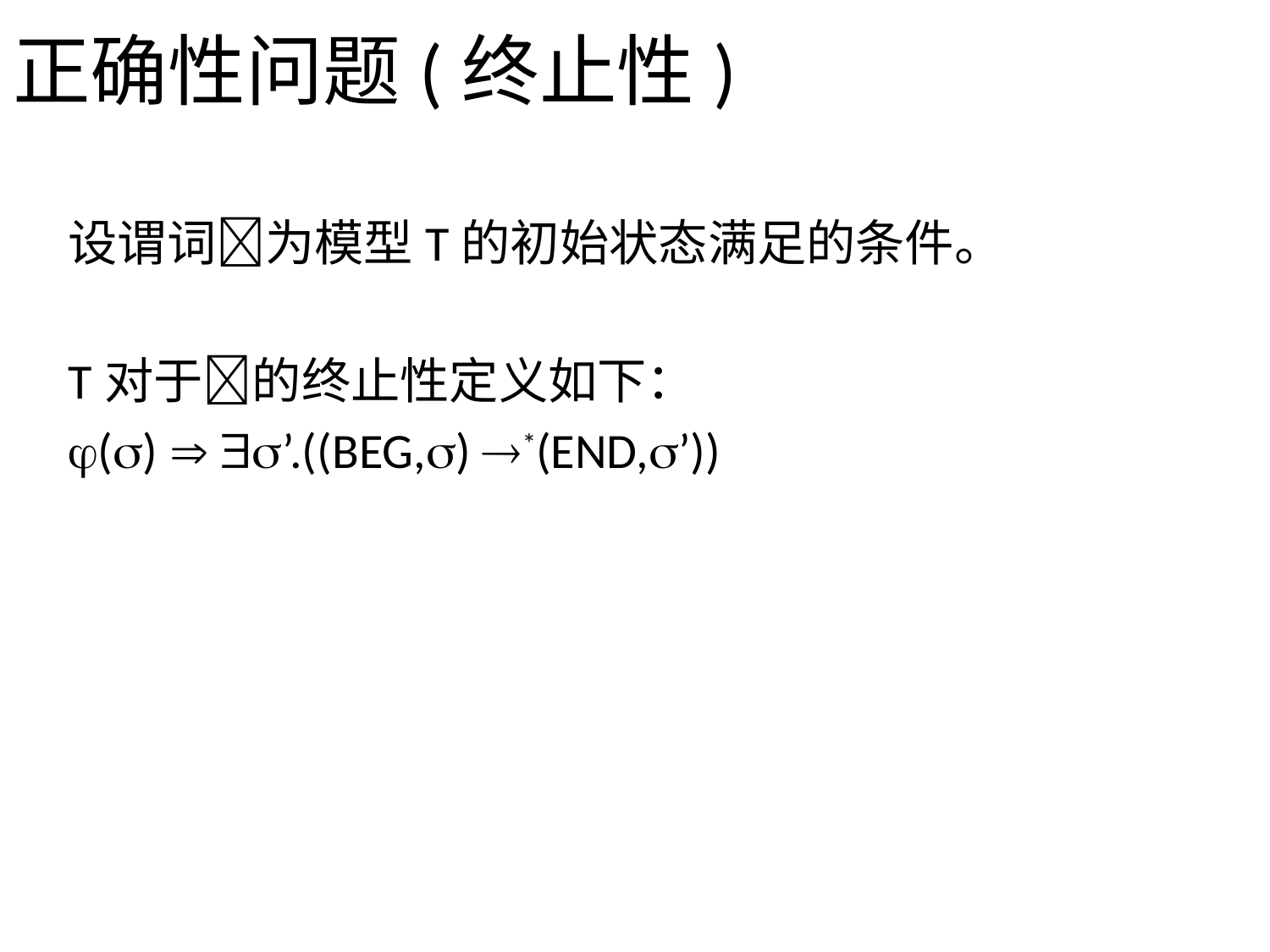

# 正确性问题(终止性)

设谓词ϕ为模型T的初始状态满足的条件。

T对于ϕ的终止性定义如下：
ϕ(σ) ⇒ ∃σ’.((BEG,σ) →*(END,σ’))